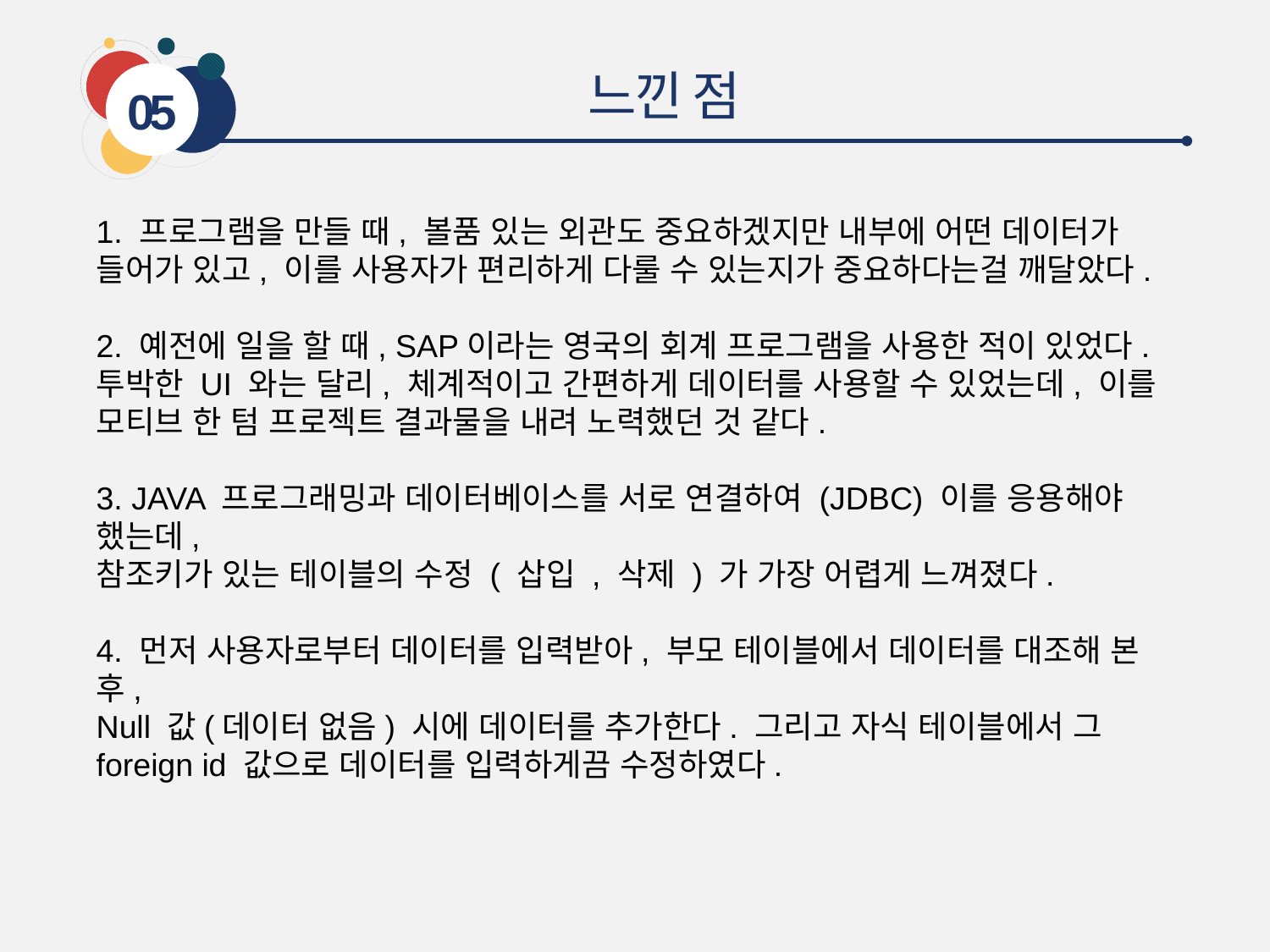

느낀 점
05
1. 프로그램을 만들 때, 볼품 있는 외관도 중요하겠지만 내부에 어떤 데이터가 들어가 있고, 이를 사용자가 편리하게 다룰 수 있는지가 중요하다는걸 깨달았다.

2. 예전에 일을 할 때, SAP이라는 영국의 회계 프로그램을 사용한 적이 있었다.
투박한 UI 와는 달리, 체계적이고 간편하게 데이터를 사용할 수 있었는데, 이를 모티브 한 텀 프로젝트 결과물을 내려 노력했던 것 같다.

3. JAVA 프로그래밍과 데이터베이스를 서로 연결하여 (JDBC) 이를 응용해야 했는데,
참조키가 있는 테이블의 수정 ( 삽입 , 삭제 ) 가 가장 어렵게 느껴졌다.

4. 먼저 사용자로부터 데이터를 입력받아, 부모 테이블에서 데이터를 대조해 본 후,
Null 값(데이터 없음) 시에 데이터를 추가한다. 그리고 자식 테이블에서 그 foreign id 값으로 데이터를 입력하게끔 수정하였다.